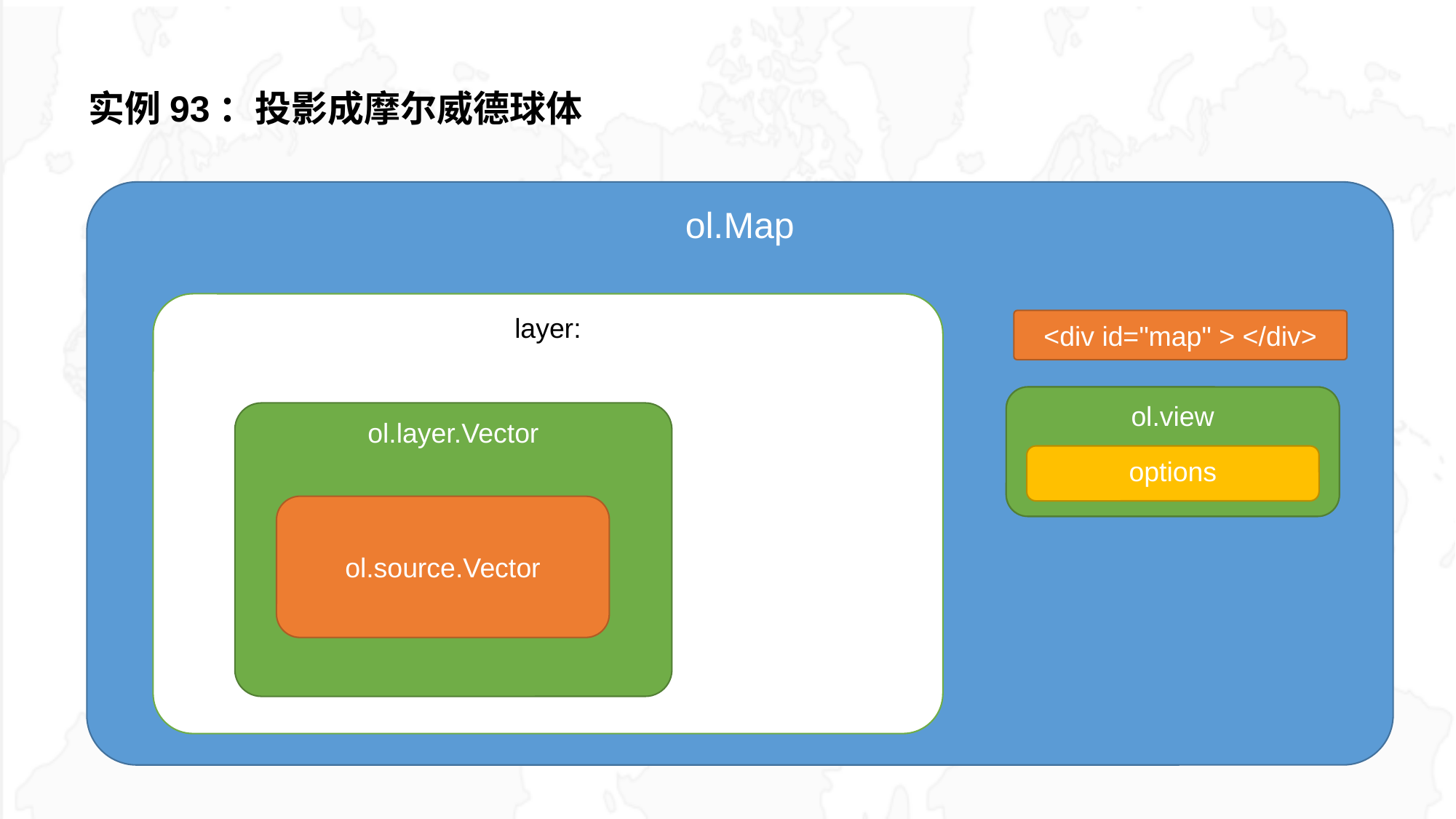

# 实例93：投影成摩尔威德球体
ol.Map
layer:
<div id="map" > </div>
view:ol.view
ol.view
options
options
ol.layer.Vector
ol.source.Vector